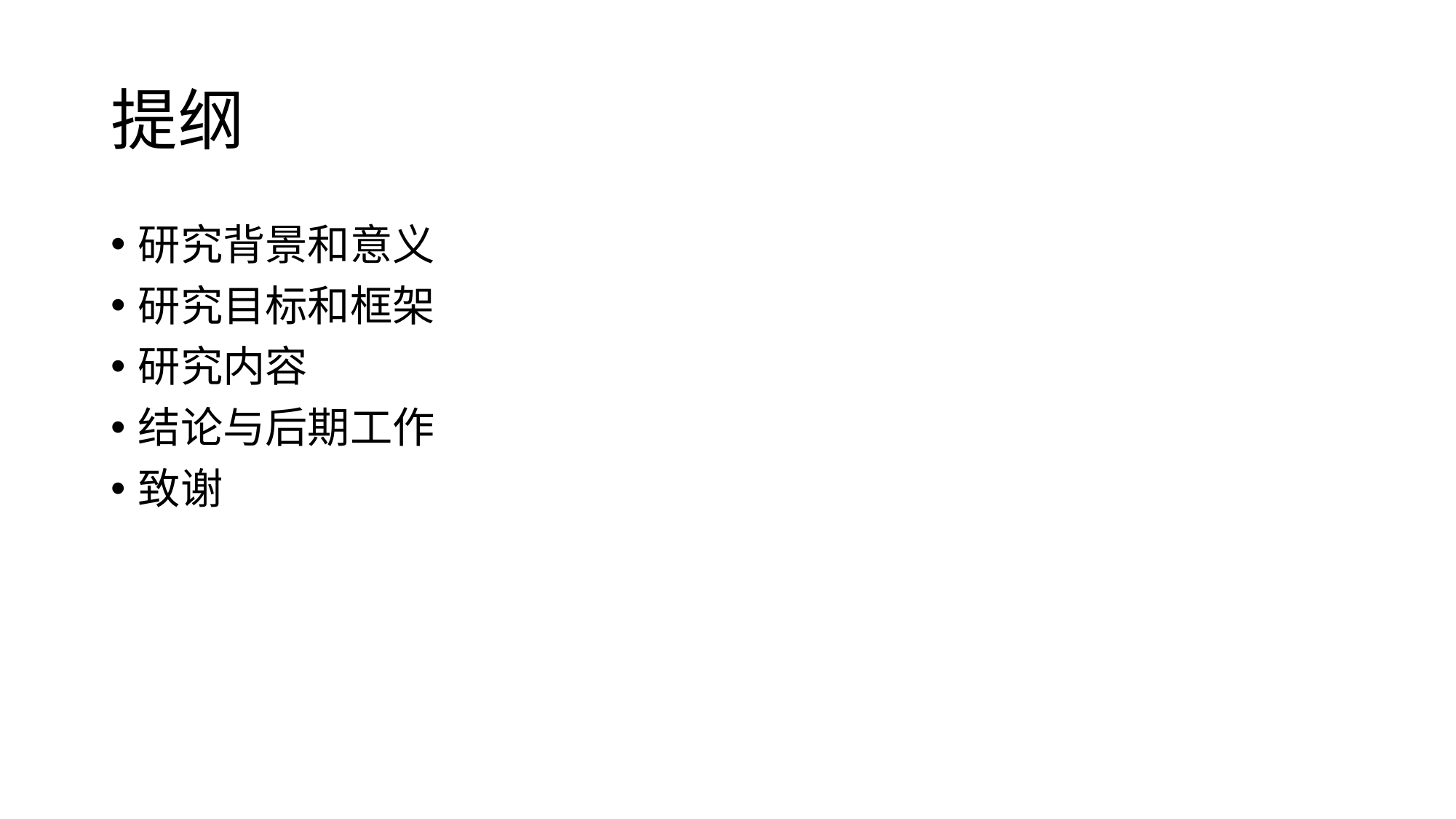

# 提纲
研究背景和意义
研究目标和框架
研究内容
结论与后期工作
致谢